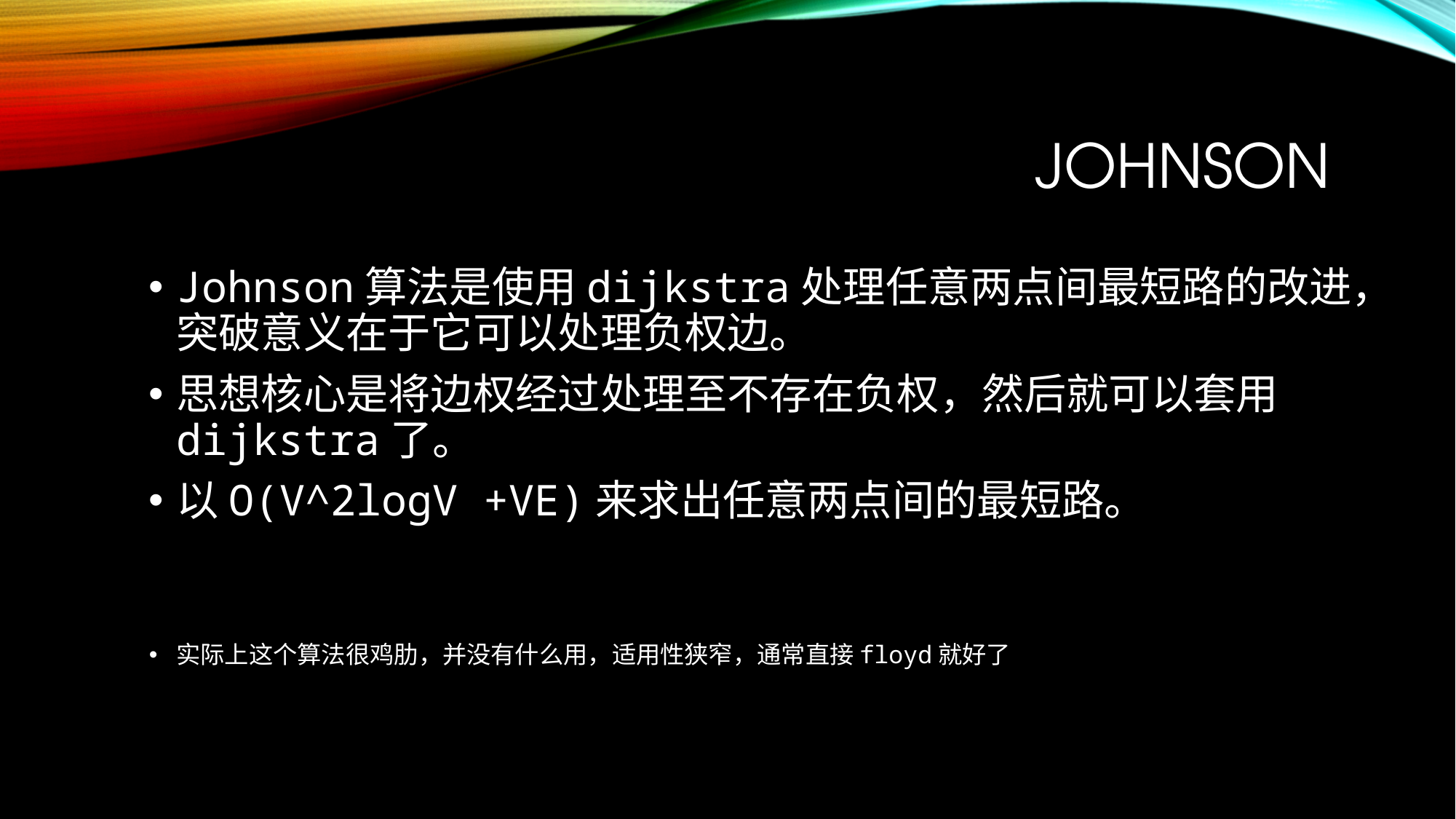

# Johnson
Johnson算法是使用dijkstra处理任意两点间最短路的改进，突破意义在于它可以处理负权边。
思想核心是将边权经过处理至不存在负权，然后就可以套用dijkstra了。
以O(V^2logV +VE)来求出任意两点间的最短路。

实际上这个算法很鸡肋，并没有什么用，适用性狭窄，通常直接floyd就好了